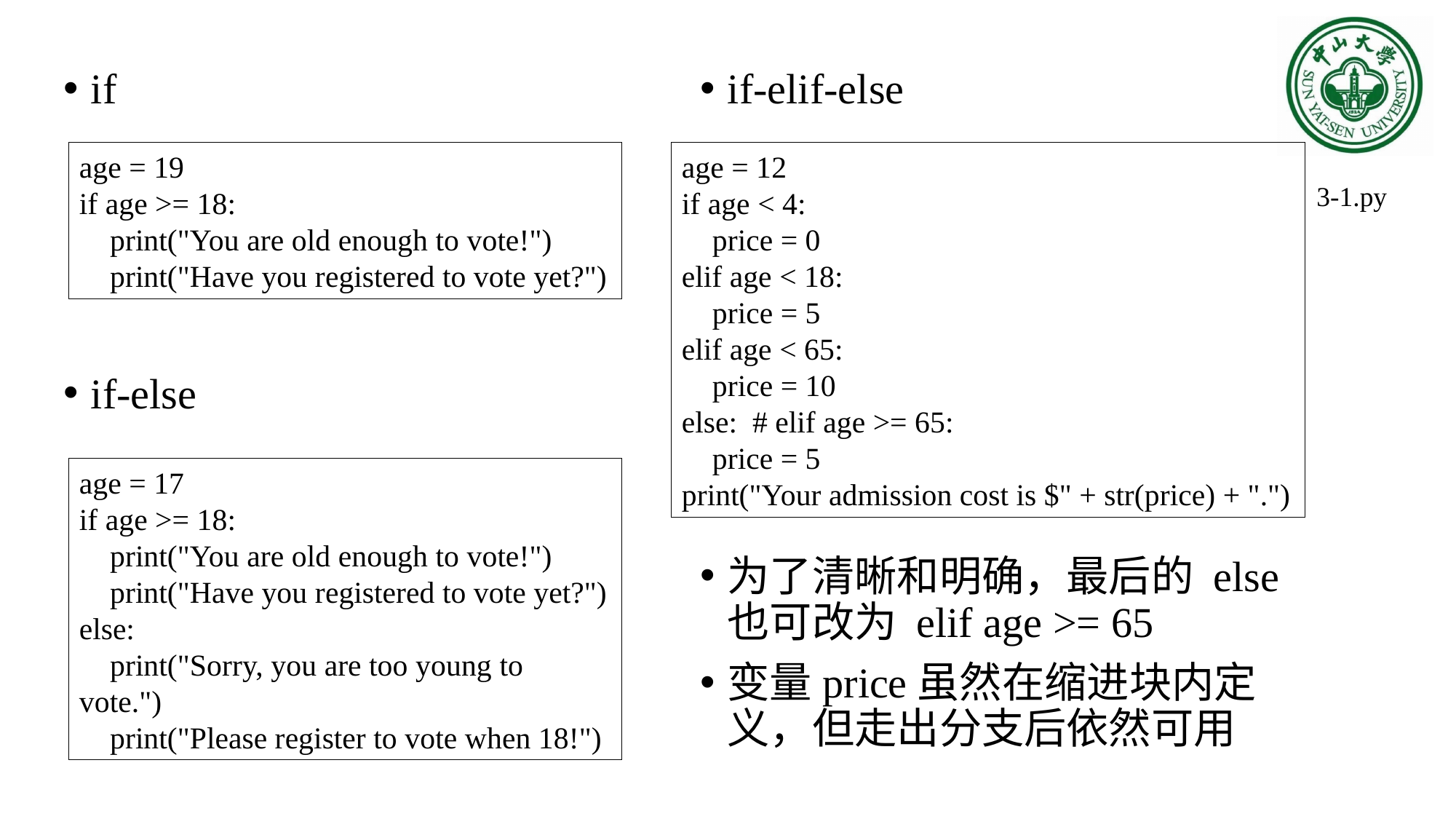

if

if-else
if-elif-else

为了清晰和明确，最后的 else也可改为 elif age >= 65
变量price虽然在缩进块内定义，但走出分支后依然可用
age = 19
if age >= 18:
    print("You are old enough to vote!")
    print("Have you registered to vote yet?")
age = 12
if age < 4:
    price = 0
elif age < 18:
    price = 5
elif age < 65:
    price = 10
else:  # elif age >= 65:
    price = 5
print("Your admission cost is $" + str(price) + ".")
3-1.py
age = 17
if age >= 18:
    print("You are old enough to vote!")
    print("Have you registered to vote yet?")
else:
    print("Sorry, you are too young to vote.")
    print("Please register to vote when 18!")